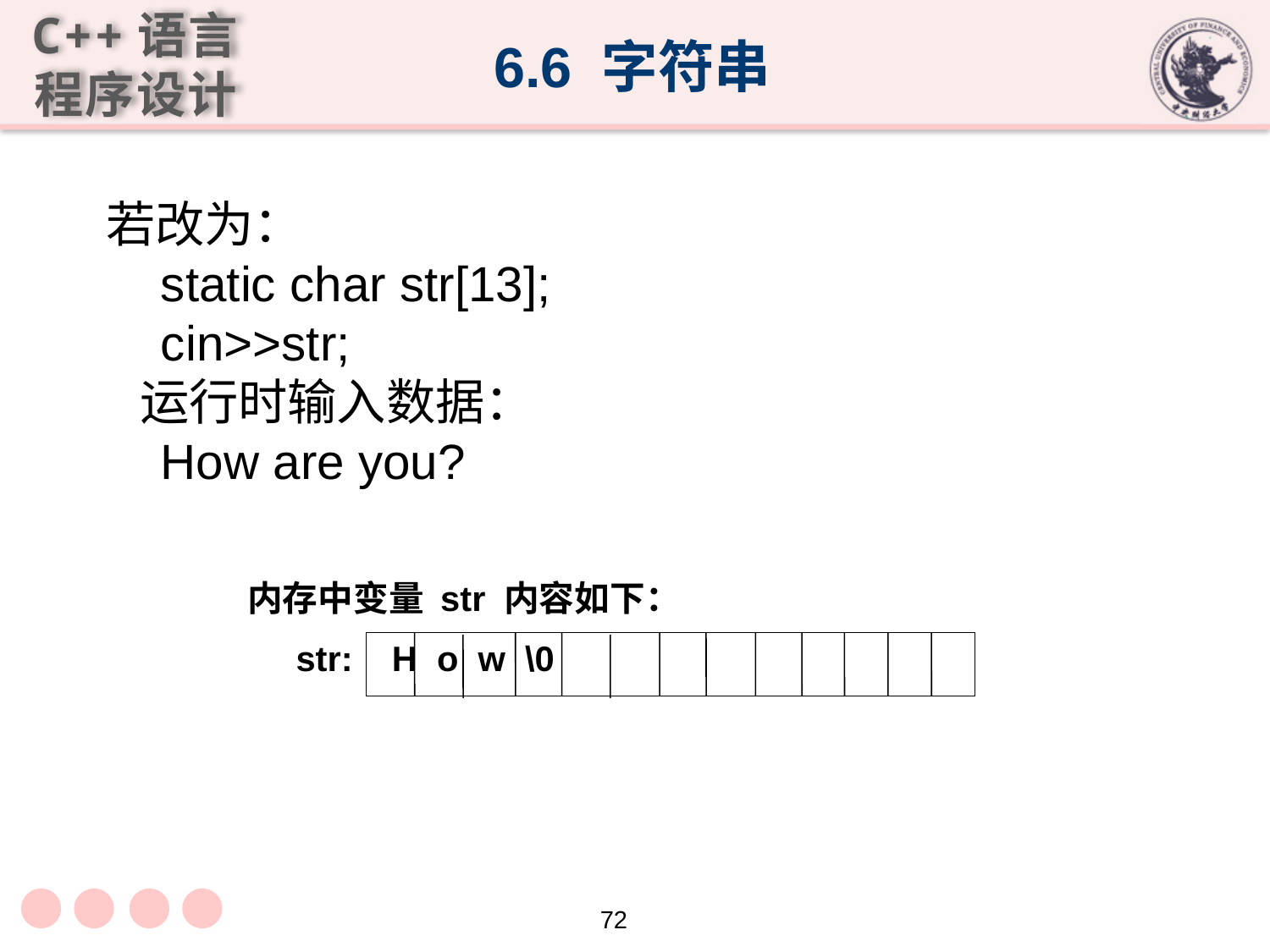

6.6 字符串

若改为：
    static char str[13];
    cin>>str;
  运行时输入数据：
    How are you?
内存中变量 str 内容如下：
     str:    H  o  w  \0

72